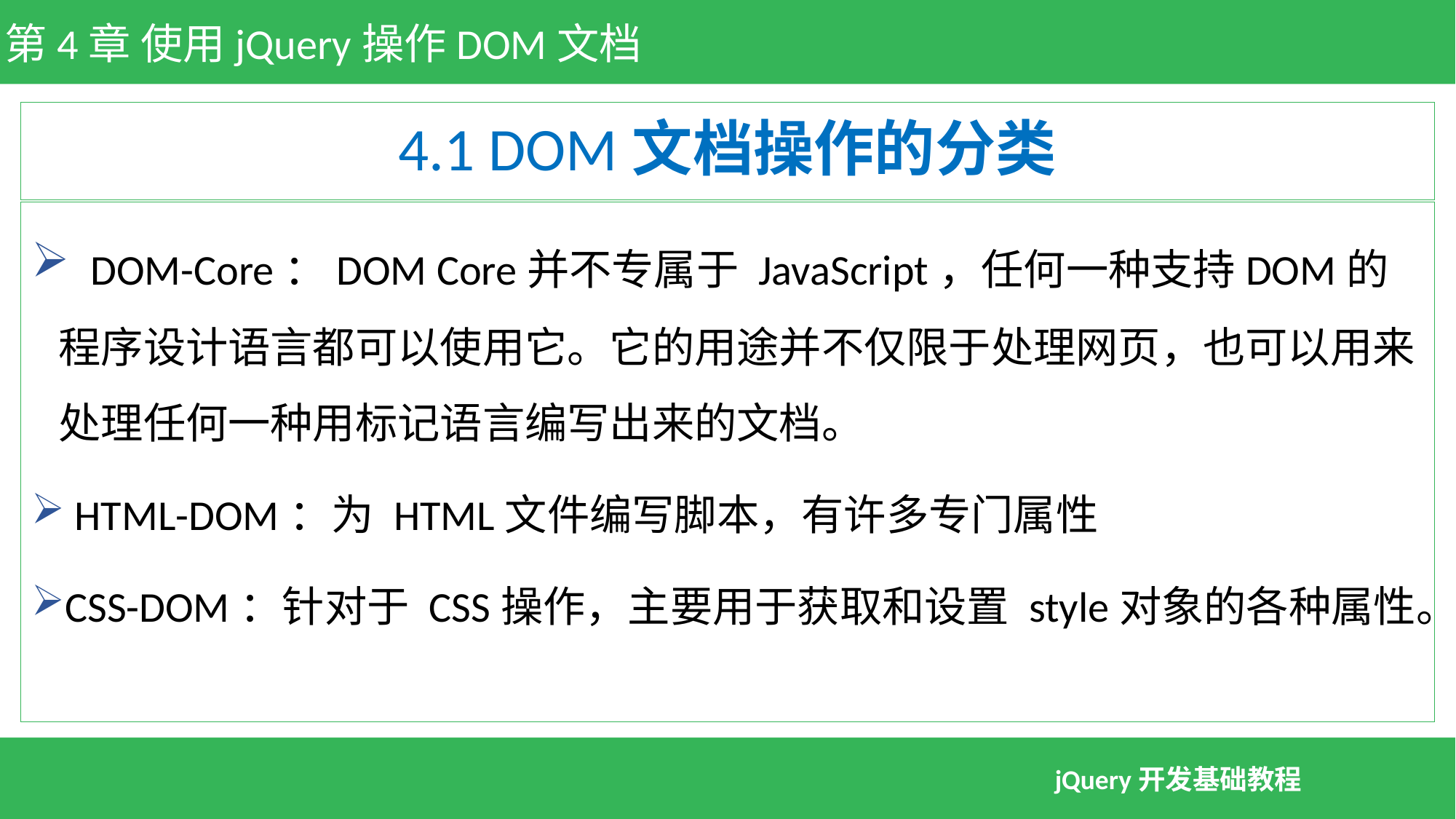

第4章 使用jQuery操作DOM文档

# 4.1 DOM文档操作的分类
  DOM-Core：DOM Core并不专属于 JavaScript，任何一种支持DOM的程序设计语言都可以使用它。它的用途并不仅限于处理网页，也可以用来处理任何一种用标记语言编写出来的文档。
 HTML-DOM：为 HTML文件编写脚本，有许多专门属性
CSS-DOM：针对于 CSS操作，主要用于获取和设置 style对象的各种属性。

jQuery开发基础教程